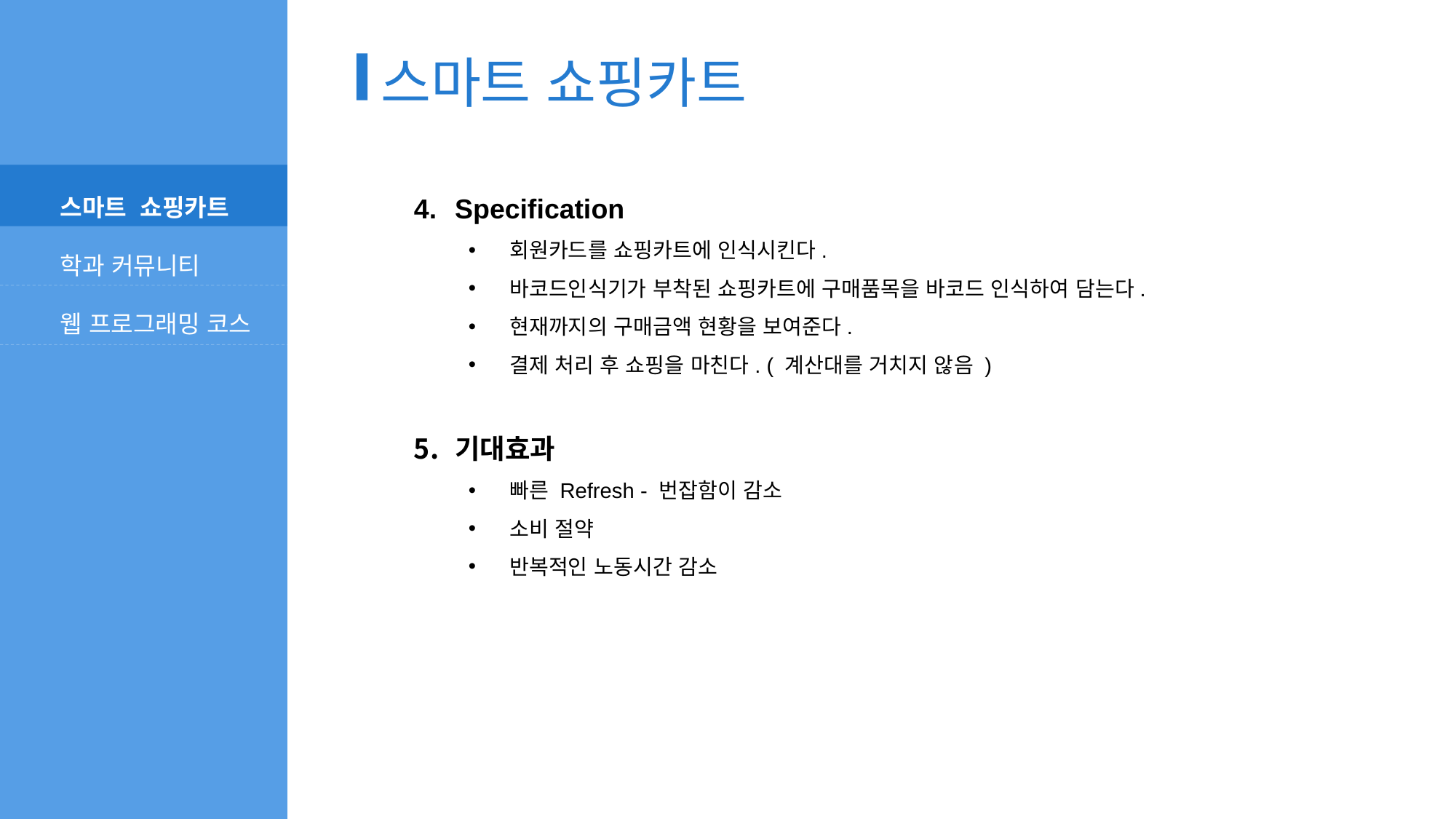

스마트 쇼핑카트

스마트  쇼핑카트
학과 커뮤니티
웹 프로그래밍 코스

Specification
회원카드를 쇼핑카트에 인식시킨다.
바코드인식기가 부착된 쇼핑카트에 구매품목을 바코드 인식하여 담는다.
현재까지의 구매금액 현황을 보여준다.
결제 처리 후 쇼핑을 마친다. ( 계산대를 거치지 않음 )
기대효과
빠른 Refresh - 번잡함이 감소
소비 절약
반복적인 노동시간 감소